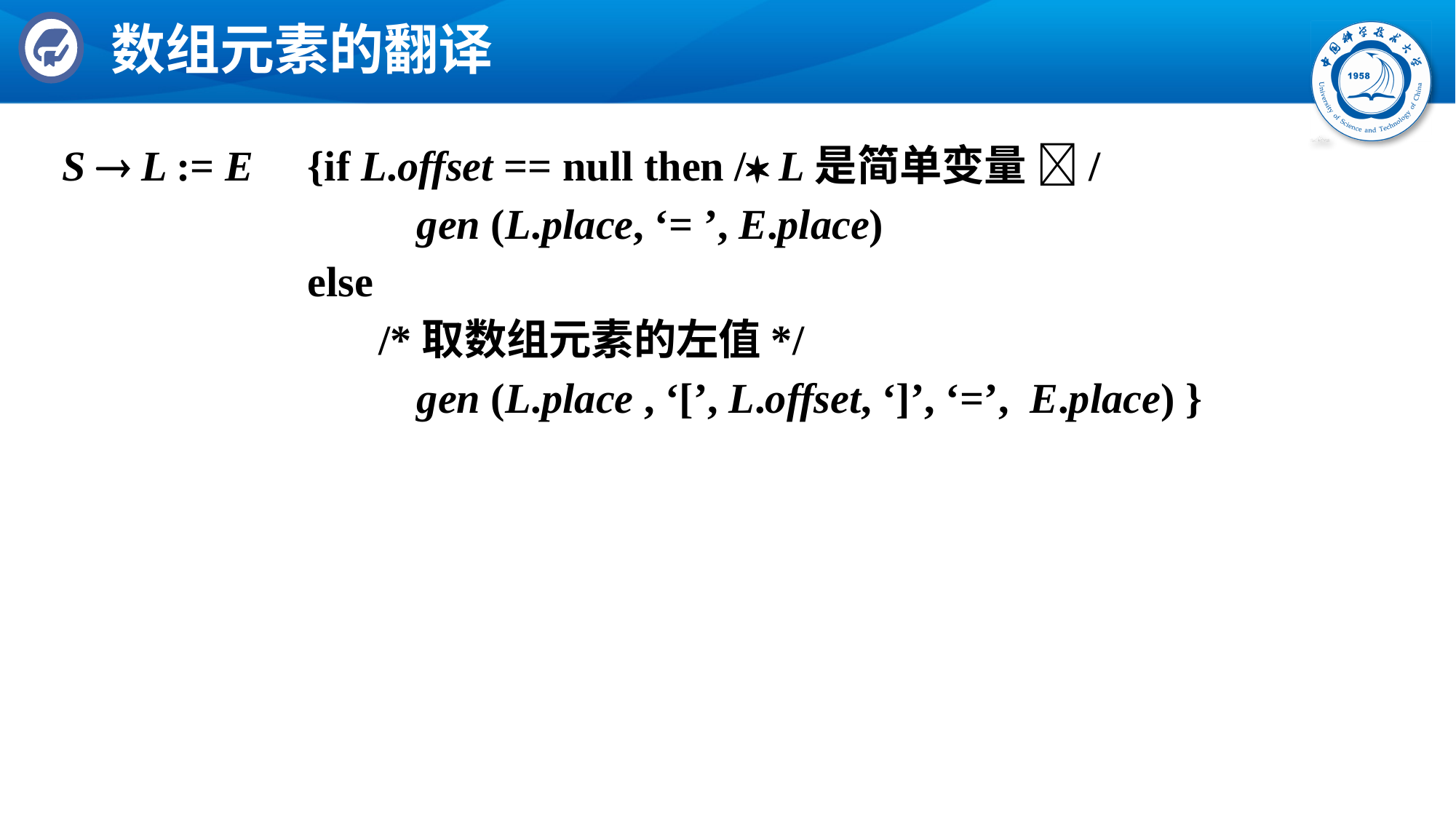

# 数组元素的翻译
S → L := E	{if L.offset == null then /∗ L是简单变量 ∗/
				gen (L.place, ‘= ’, E.place)
			else
                              /*取数组元素的左值*/
		         		gen (L.place , ‘[’, L.offset, ‘]’, ‘=’,  E.place) }